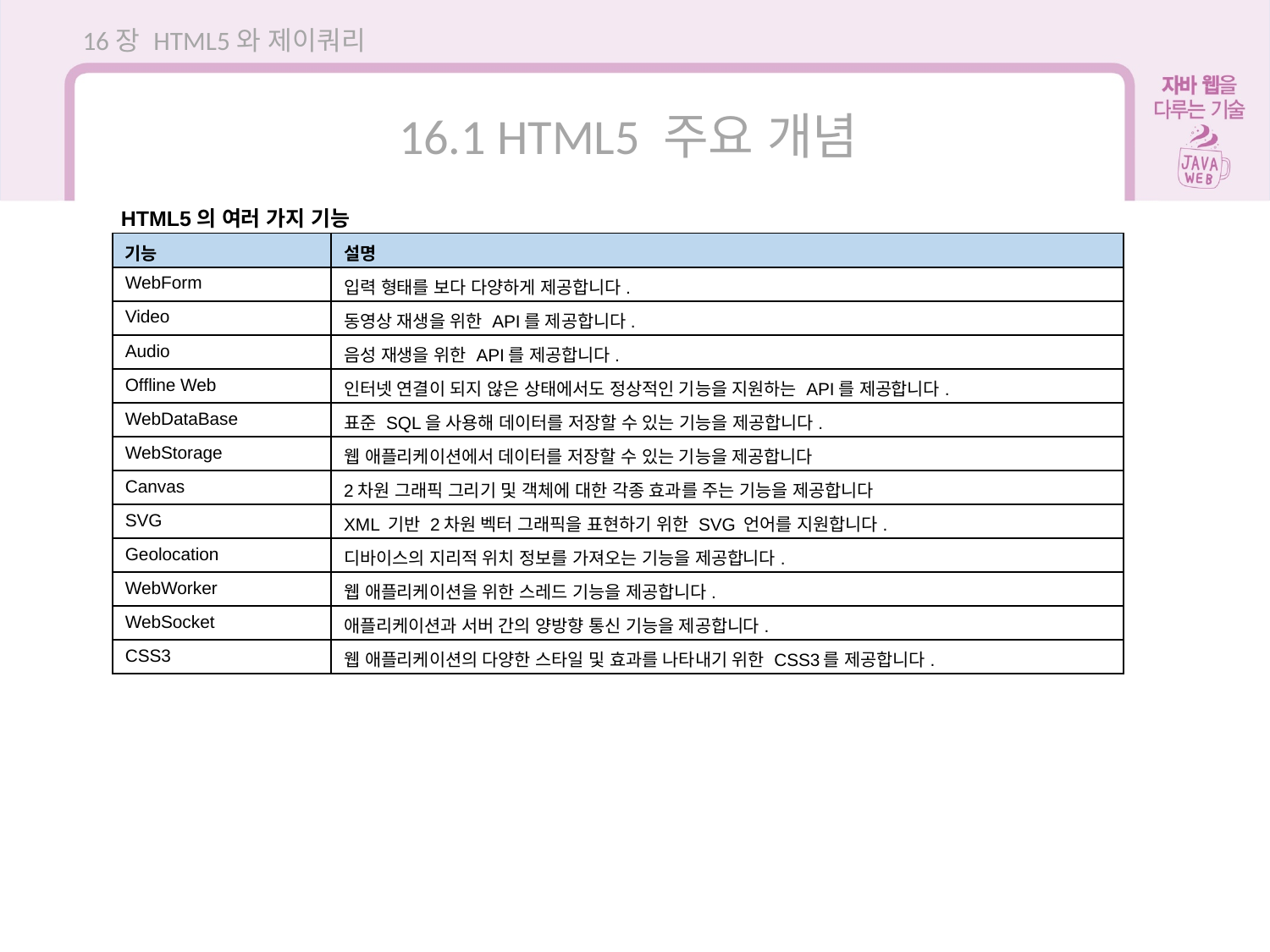

16장 HTML5와 제이쿼리
16.1 HTML5 주요 개념
HTML5의 여러 가지 기능
| 기능 | 설명 |
| --- | --- |
| WebForm | 입력 형태를 보다 다양하게 제공합니다. |
| Video | 동영상 재생을 위한 API를 제공합니다. |
| Audio | 음성 재생을 위한 API를 제공합니다. |
| Offline Web | 인터넷 연결이 되지 않은 상태에서도 정상적인 기능을 지원하는 API를 제공합니다. |
| WebDataBase | 표준 SQL을 사용해 데이터를 저장할 수 있는 기능을 제공합니다. |
| WebStorage | 웹 애플리케이션에서 데이터를 저장할 수 있는 기능을 제공합니다 |
| Canvas | 2차원 그래픽 그리기 및 객체에 대한 각종 효과를 주는 기능을 제공합니다 |
| SVG | XML 기반 2차원 벡터 그래픽을 표현하기 위한 SVG 언어를 지원합니다. |
| Geolocation | 디바이스의 지리적 위치 정보를 가져오는 기능을 제공합니다. |
| WebWorker | 웹 애플리케이션을 위한 스레드 기능을 제공합니다. |
| WebSocket | 애플리케이션과 서버 간의 양방향 통신 기능을 제공합니다. |
| CSS3 | 웹 애플리케이션의 다양한 스타일 및 효과를 나타내기 위한 CSS3를 제공합니다. |